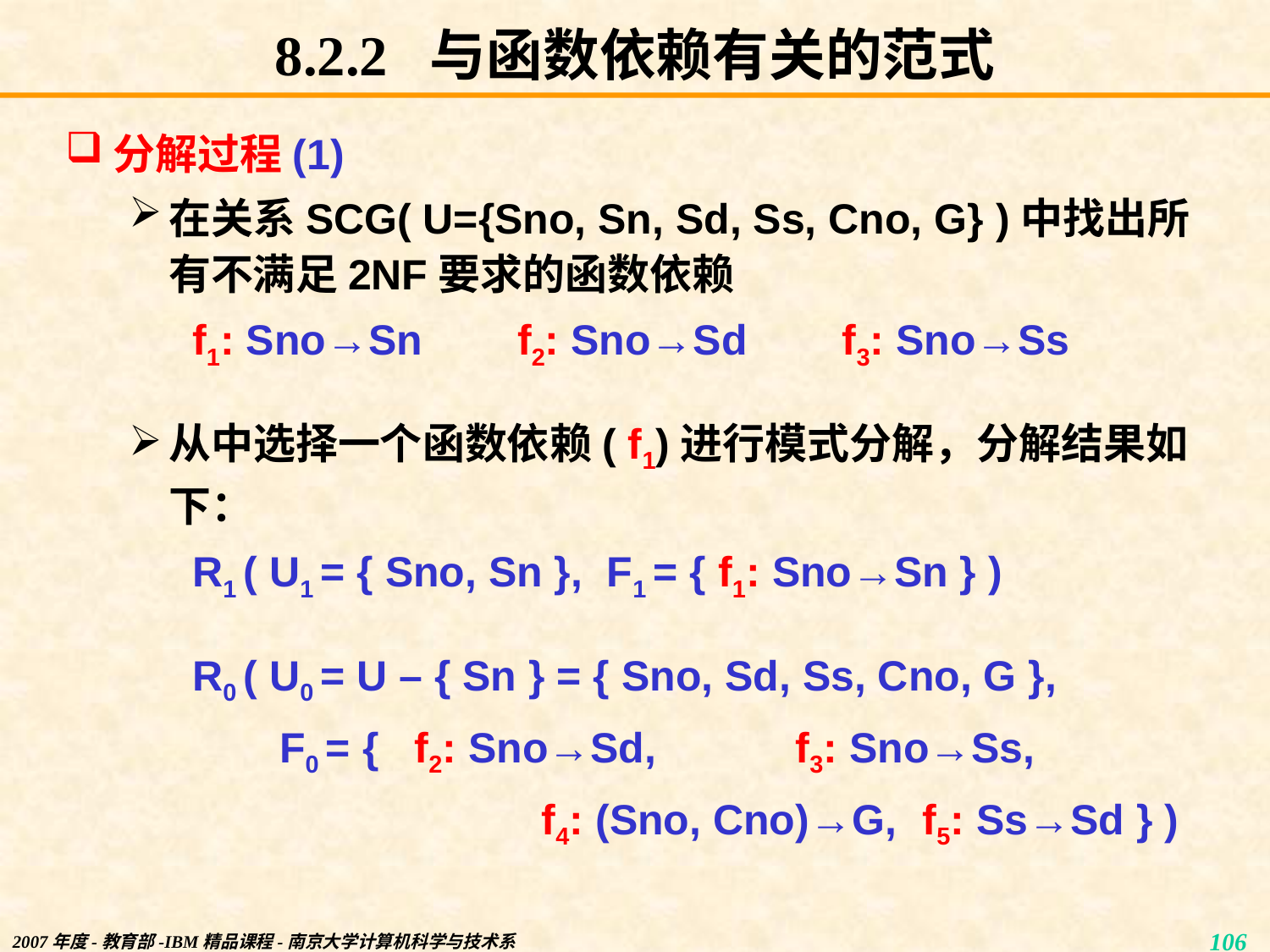

# 8.2.2  与函数依赖有关的范式
分解过程(1)
在关系SCG( U={Sno, Sn, Sd, Ss, Cno, G} )中找出所有不满足2NF要求的函数依赖
f1: Sno→Sn        f2: Sno→Sd        f3: Sno→Ss

从中选择一个函数依赖( f1)进行模式分解，分解结果如下：
R1 ( U1 = { Sno, Sn },  F1 = { f1: Sno→Sn } )

R0 ( U0 = U – { Sn } = { Sno, Sd, Ss, Cno, G },
  F0 = {	f2: Sno→Sd,		f3: Sno→Ss,
			f4: (Sno, Cno)→G,	f5: Ss→Sd } )
106
2007年度-教育部-IBM精品课程-南京大学计算机科学与技术系